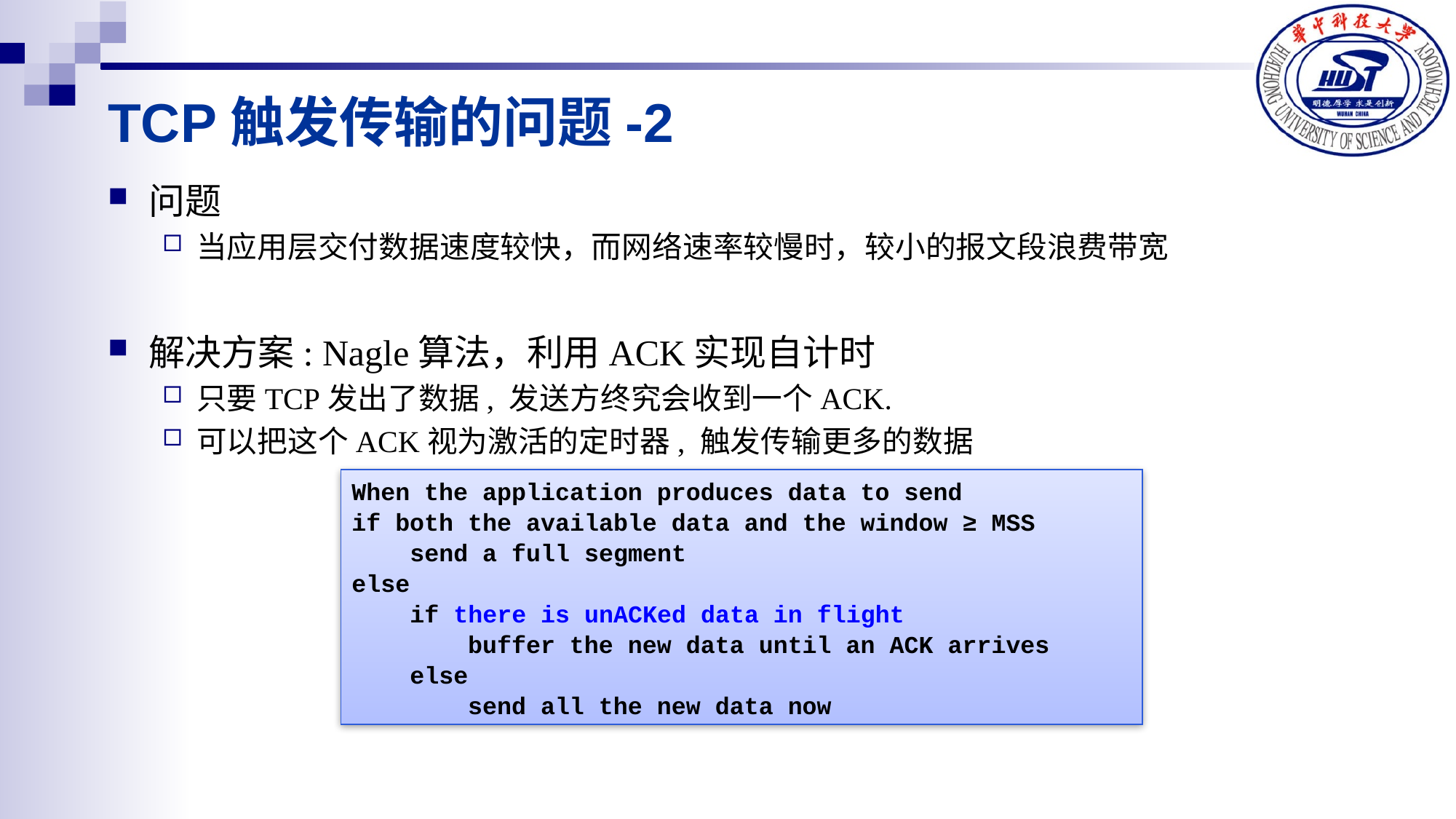

# TCP触发传输的问题-2
问题
当应用层交付数据速度较快，而网络速率较慢时，较小的报文段浪费带宽

解决方案: Nagle算法，利用ACK实现自计时
只要TCP发出了数据, 发送方终究会收到一个ACK.
可以把这个ACK视为激活的定时器, 触发传输更多的数据
When the application produces data to send
if both the available data and the window ≥ MSS
    send a full segment
else
    if there is unACKed data in flight
        buffer the new data until an ACK arrives
    else
        send all the new data now